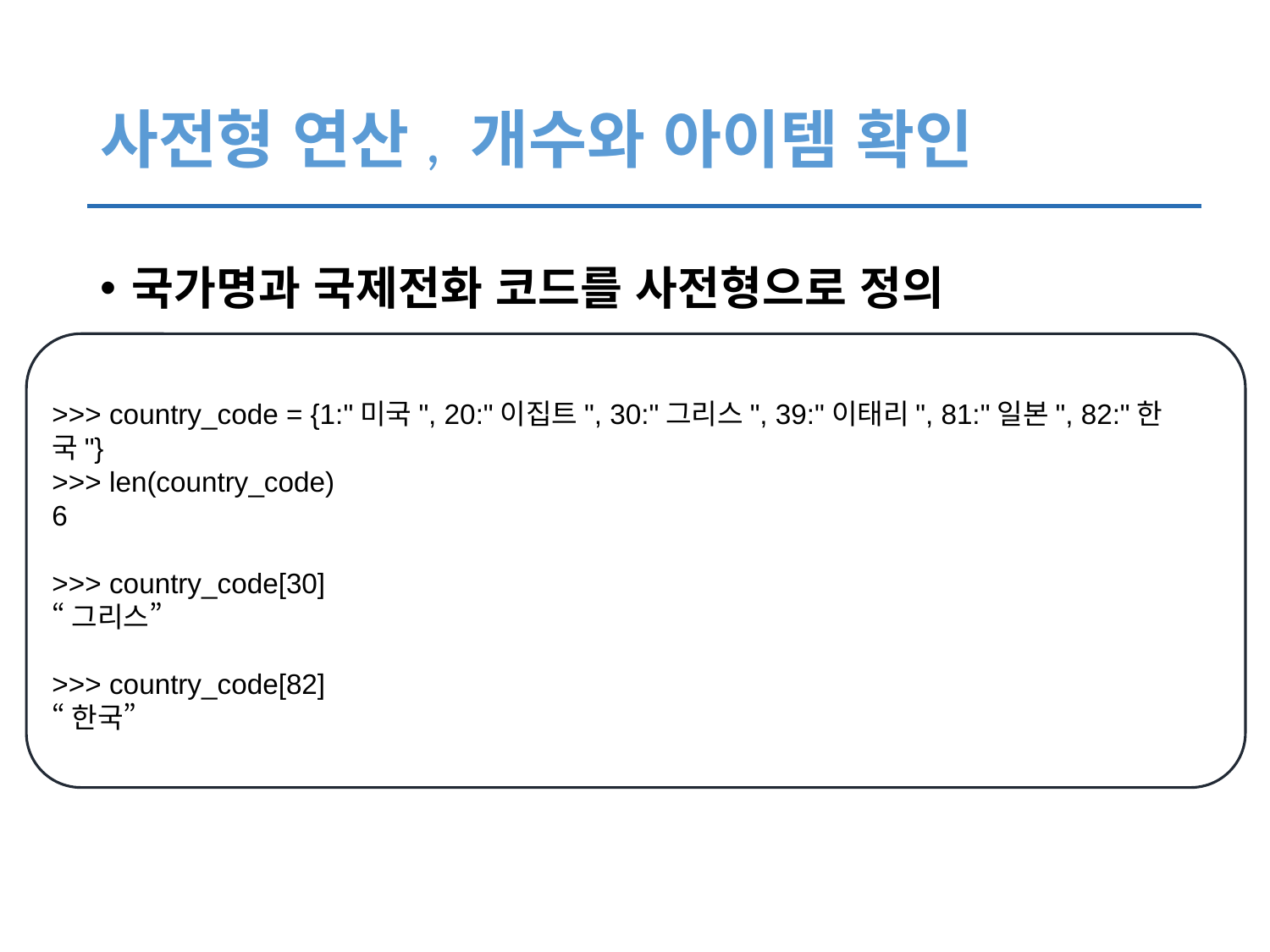

# 사전형 연산, 개수와 아이템 확인
국가명과 국제전화 코드를 사전형으로 정의

>>> country_code = {1:"미국", 20:"이집트", 30:"그리스", 39:"이태리", 81:"일본", 82:"한국"}
>>> len(country_code)
6

>>> country_code[30]
“그리스”

>>> country_code[82]
“한국”